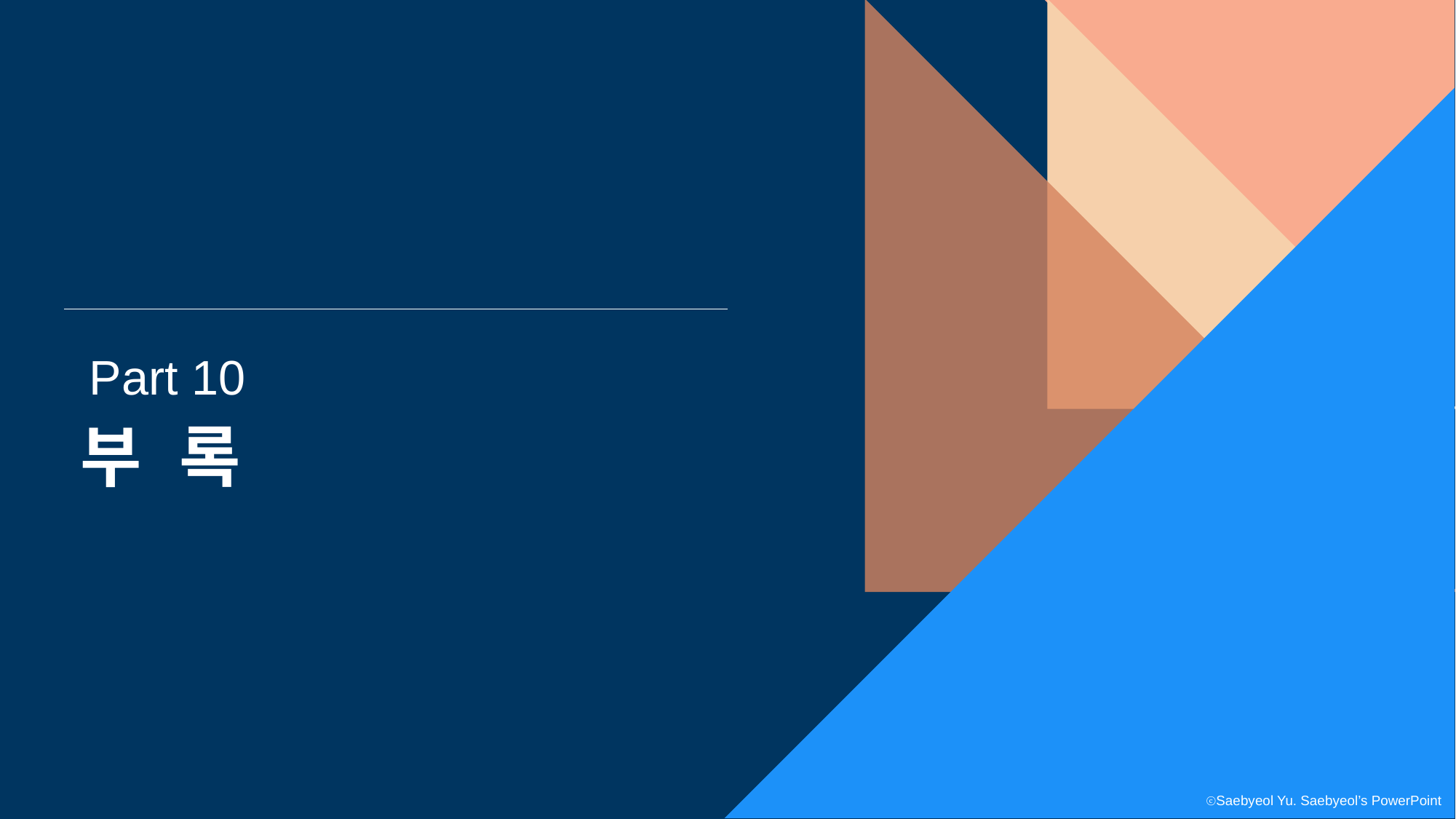

Part 10
부  록
ⓒSaebyeol Yu. Saebyeol’s PowerPoint